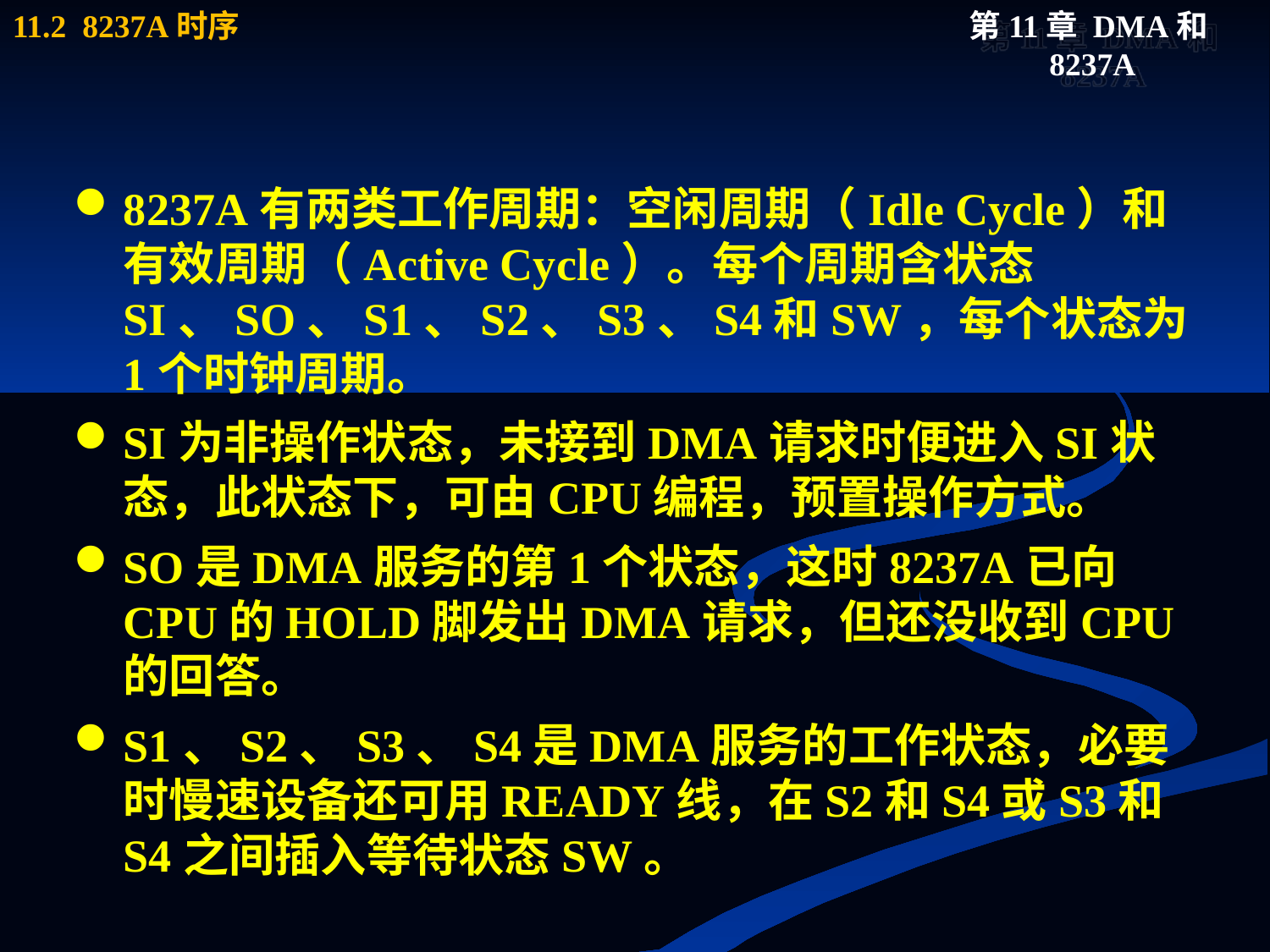

8237A有两类工作周期：空闲周期（Idle Cycle）和有效周期（Active Cycle）。每个周期含状态SI、SO、S1、S2、S3、S4和SW，每个状态为1个时钟周期。
SI为非操作状态，未接到DMA请求时便进入SI状态，此状态下，可由CPU编程，预置操作方式。
SO是DMA服务的第1个状态，这时8237A已向CPU的HOLD脚发出DMA请求，但还没收到CPU的回答。
S1、S2、S3、S4是DMA服务的工作状态，必要时慢速设备还可用READY线，在S2和S4或S3和S4之间插入等待状态SW。